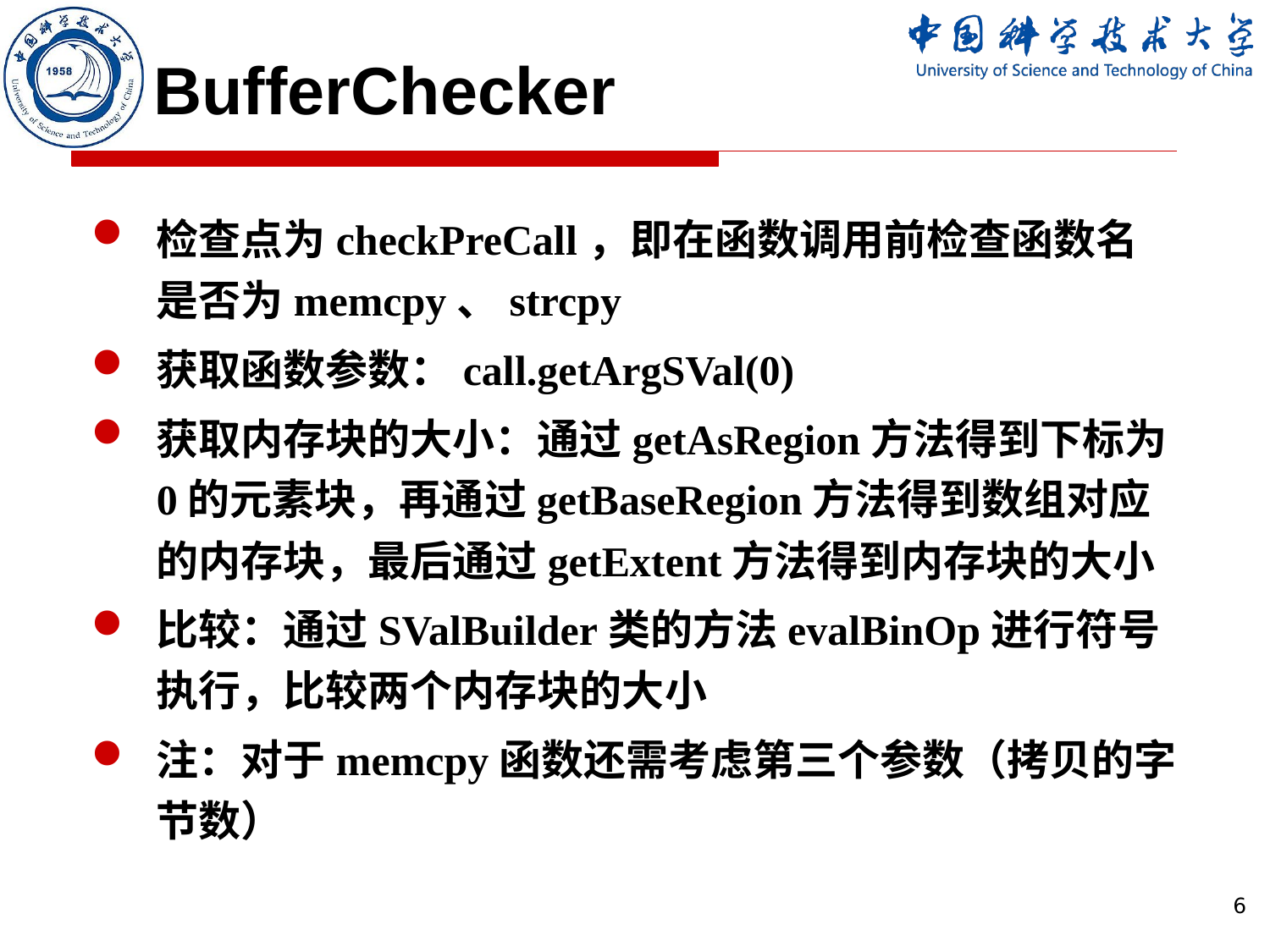

BufferChecker
检查点为checkPreCall，即在函数调用前检查函数名是否为memcpy、strcpy
获取函数参数：call.getArgSVal(0)
获取内存块的大小：通过getAsRegion方法得到下标为0的元素块，再通过getBaseRegion方法得到数组对应的内存块，最后通过getExtent方法得到内存块的大小
比较：通过SValBuilder类的方法evalBinOp进行符号执行，比较两个内存块的大小
注：对于memcpy函数还需考虑第三个参数（拷贝的字节数）

6